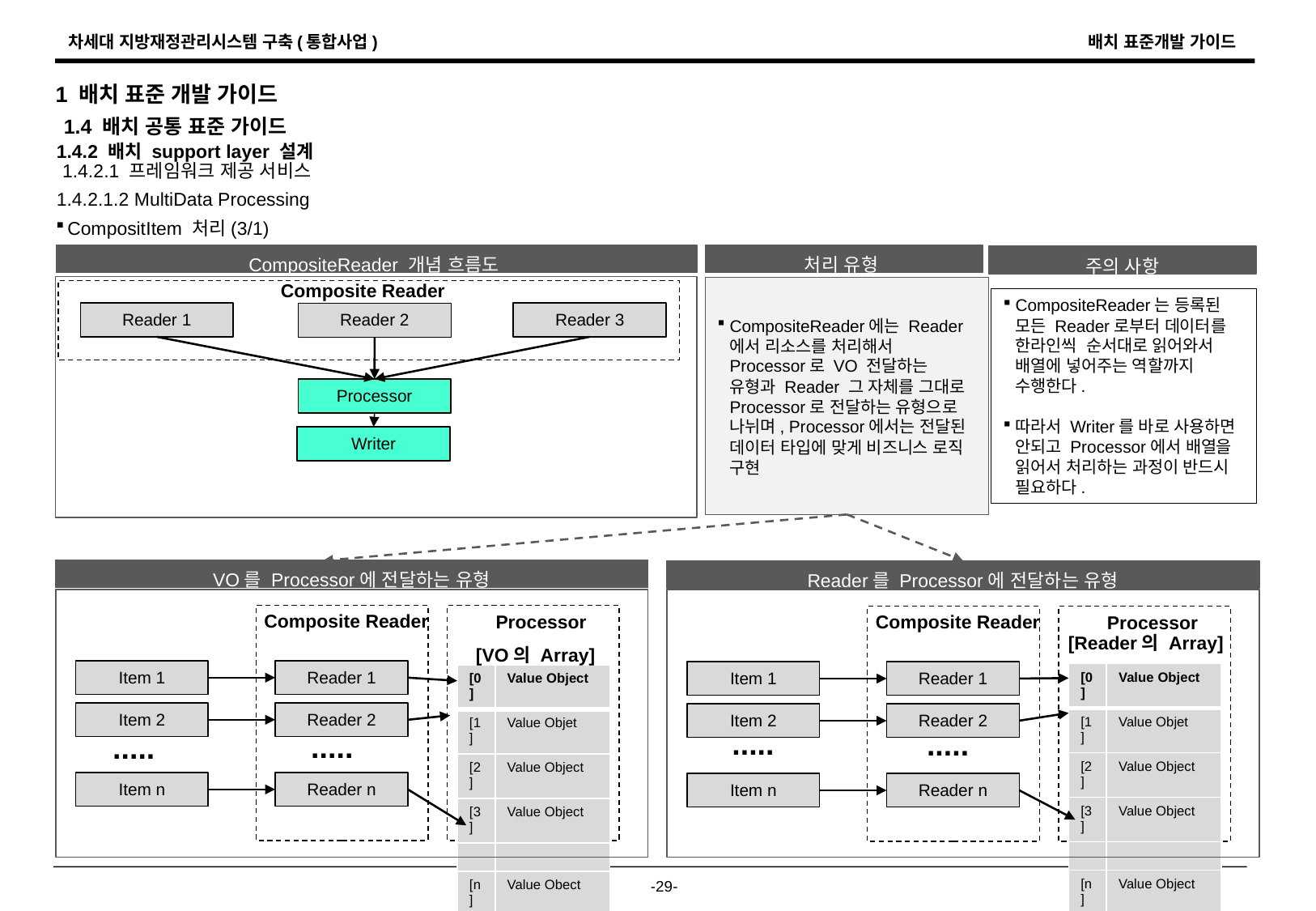

1 배치 표준 개발 가이드
1.4 배치 공통 표준 가이드
1.4.2 배치 support layer 설계
1.4.2.1 프레임워크 제공 서비스
1.4.2.1.2 MultiData Processing
CompositItem 처리(3/1)
처리 유형
CompositeReader 개념 흐름도
주의 사항
Composite Reader

CompositeReader는 등록된 모든 Reader로부터 데이터를 한라인씩  순서대로 읽어와서 배열에 넣어주는 역할까지 수행한다.

따라서 Writer를 바로 사용하면 안되고 Processor에서 배열을 읽어서 처리하는 과정이 반드시 필요하다.
CompositeReader에는 Reader에서 리소스를 처리해서 Processor로 VO 전달하는 유형과 Reader 그 자체를 그대로 Processor로 전달하는 유형으로 나뉘며, Processor에서는 전달된 데이터 타입에 맞게 비즈니스 로직 구현

Reader 1
Reader 3
Reader 2
Processor
Writer
VO를 Processor에 전달하는 유형
Reader를 Processor에 전달하는 유형

Composite Reader
Processor
Composite Reader
Processor

[Reader의 Array]
[VO의 Array]
Item 1
Reader 1
Item 1
Reader 1
| [0] | Value Object |
| --- | --- |
| [1] | Value Objet |
| [2] | Value Object |
| [3] | Value Object |
|  |  |
| [n] | Value Object |
| [0] | Value Object |
| --- | --- |
| [1] | Value Objet |
| [2] | Value Object |
| [3] | Value Object |
|  |  |
| [n] | Value Obect |
Item 2
Reader 2
Item 2
Reader 2
.....
.....
.....
.....
Item n
Reader n
Item n
Reader n